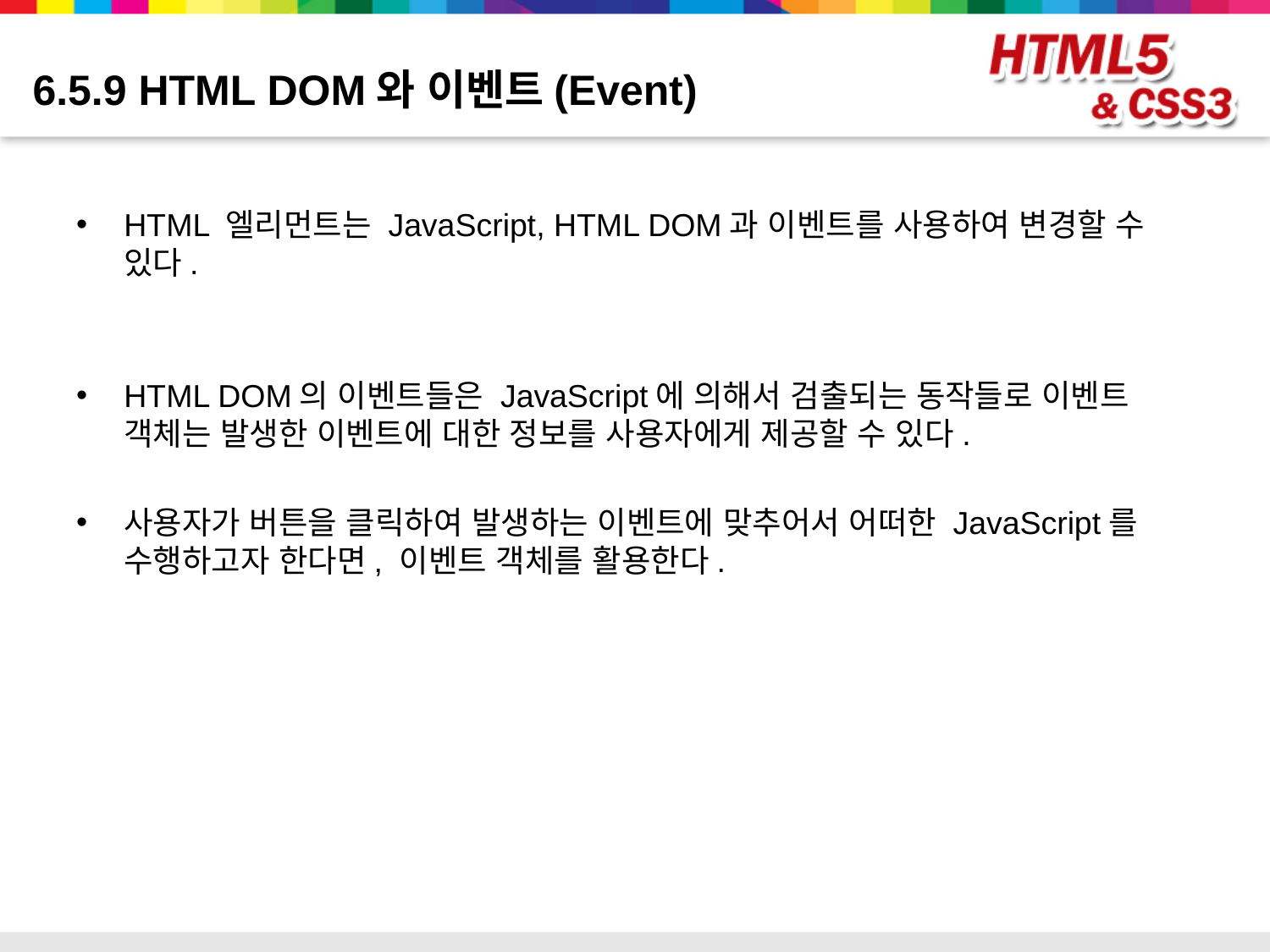

# 6.5.9 HTML DOM와 이벤트(Event)
HTML 엘리먼트는 JavaScript, HTML DOM과 이벤트를 사용하여 변경할 수 있다.

HTML DOM의 이벤트들은 JavaScript에 의해서 검출되는 동작들로 이벤트 객체는 발생한 이벤트에 대한 정보를 사용자에게 제공할 수 있다.

사용자가 버튼을 클릭하여 발생하는 이벤트에 맞추어서 어떠한 JavaScript를 수행하고자 한다면, 이벤트 객체를 활용한다.